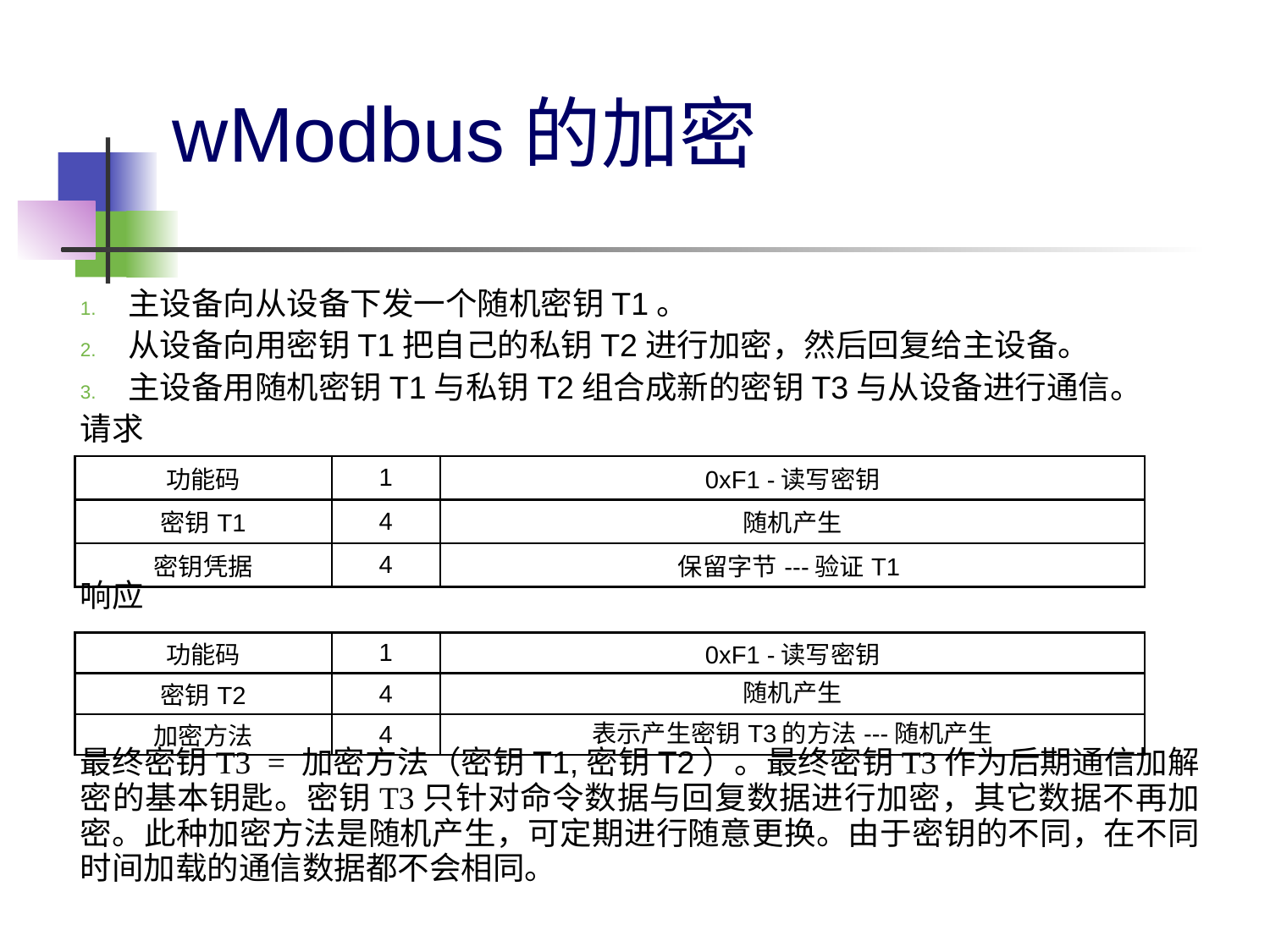

# wModbus的加密
主设备向从设备下发一个随机密钥T1。
从设备向用密钥T1把自己的私钥T2进行加密，然后回复给主设备。
主设备用随机密钥T1与私钥T2组合成新的密钥T3与从设备进行通信。
请求

响应

最终密钥T3  = 加密方法（密钥T1,密钥T2）。最终密钥T3作为后期通信加解密的基本钥匙。密钥T3只针对命令数据与回复数据进行加密，其它数据不再加密。此种加密方法是随机产生，可定期进行随意更换。由于密钥的不同，在不同时间加载的通信数据都不会相同。

| 功能码 | 1 | 0xF1 -读写密钥 |
| --- | --- | --- |
| 密钥T1 | 4 | 随机产生 |
| 密钥凭据 | 4 | 保留字节---验证T1 |
| 功能码 | 1 | 0xF1 -读写密钥 |
| --- | --- | --- |
| 密钥T2 | 4 | 随机产生 |
| 加密方法 | 4 | 表示产生密钥T3的方法---随机产生 |